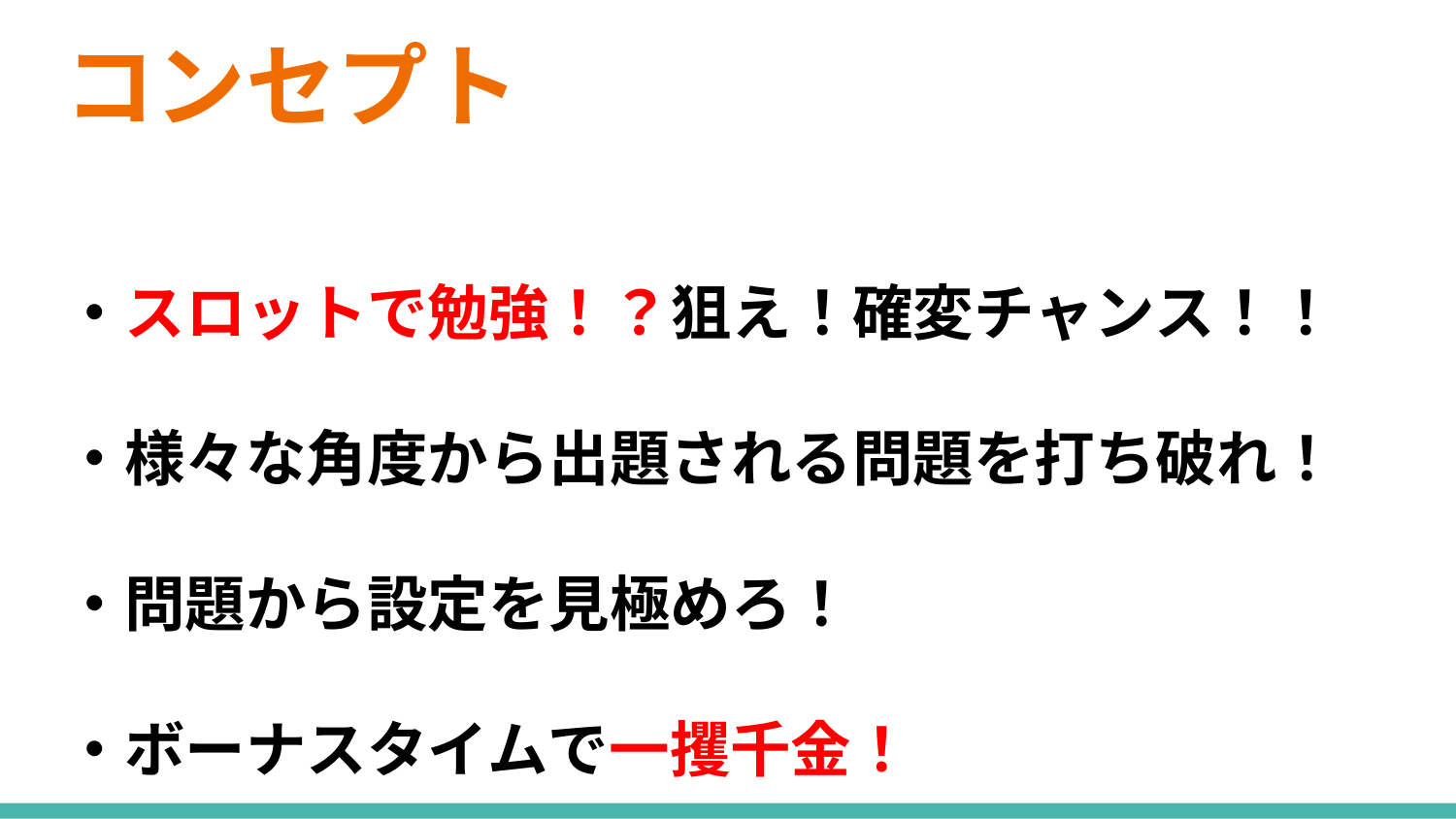

コンセプト
# ・スロットで勉強！？狙え！確変チャンス！！
・様々な角度から出題される問題を打ち破れ！
・問題から設定を見極めろ！
・ボーナスタイムで一攫千金！